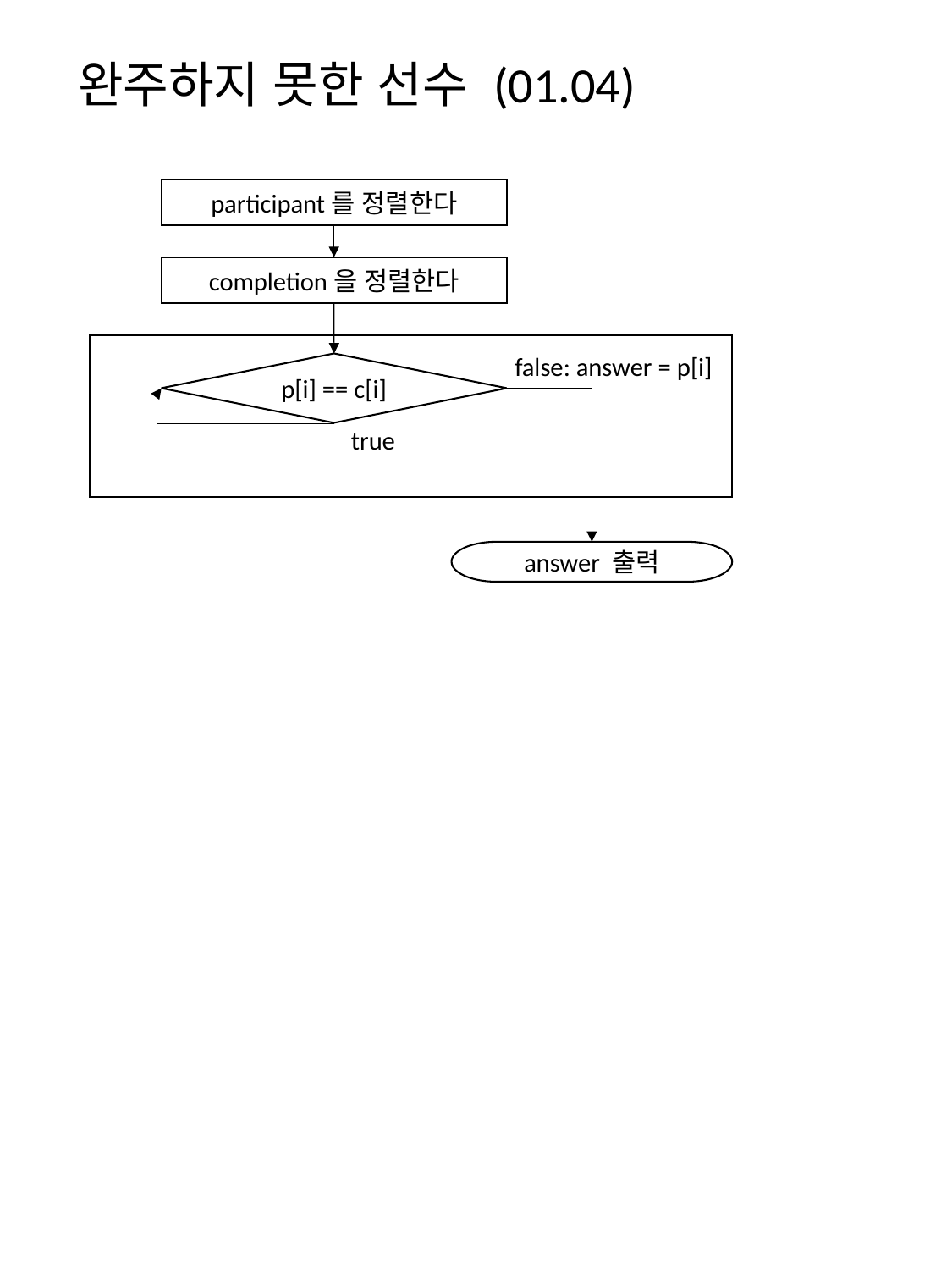

# 완주하지 못한 선수 (01.04)
participant를 정렬한다
completion을 정렬한다

false: answer = p[i]
p[i] == c[i]
true
answer 출력